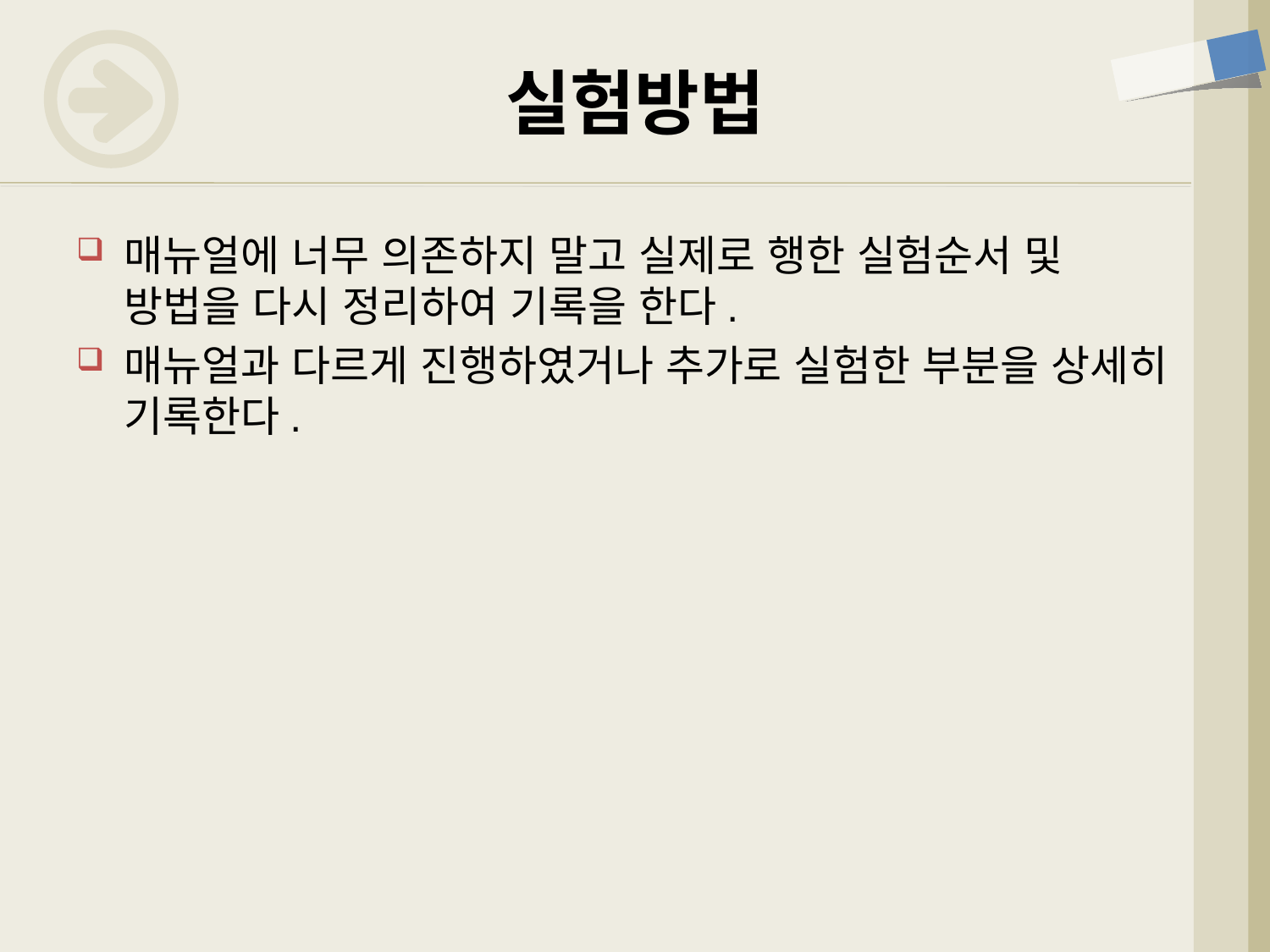

# 실험방법
매뉴얼에 너무 의존하지 말고 실제로 행한 실험순서 및 방법을 다시 정리하여 기록을 한다.
매뉴얼과 다르게 진행하였거나 추가로 실험한 부분을 상세히 기록한다.